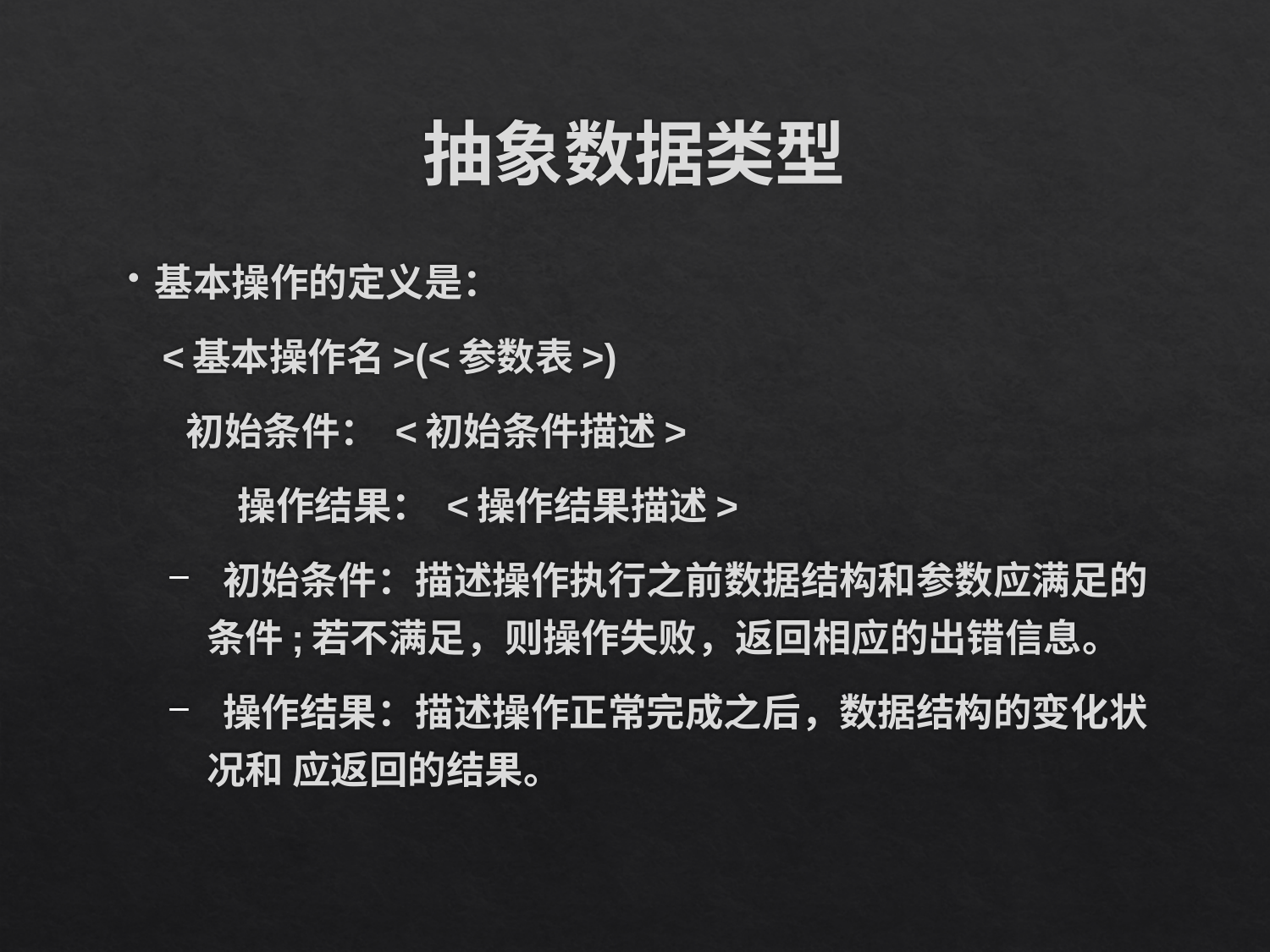

# 抽象数据类型
 基本操作的定义是：
<基本操作名>(<参数表>)
	初始条件： <初始条件描述>
操作结果： <操作结果描述>
 初始条件：描述操作执行之前数据结构和参数应满足的条件;若不满足，则操作失败，返回相应的出错信息。
 操作结果：描述操作正常完成之后，数据结构的变化状况和 应返回的结果。